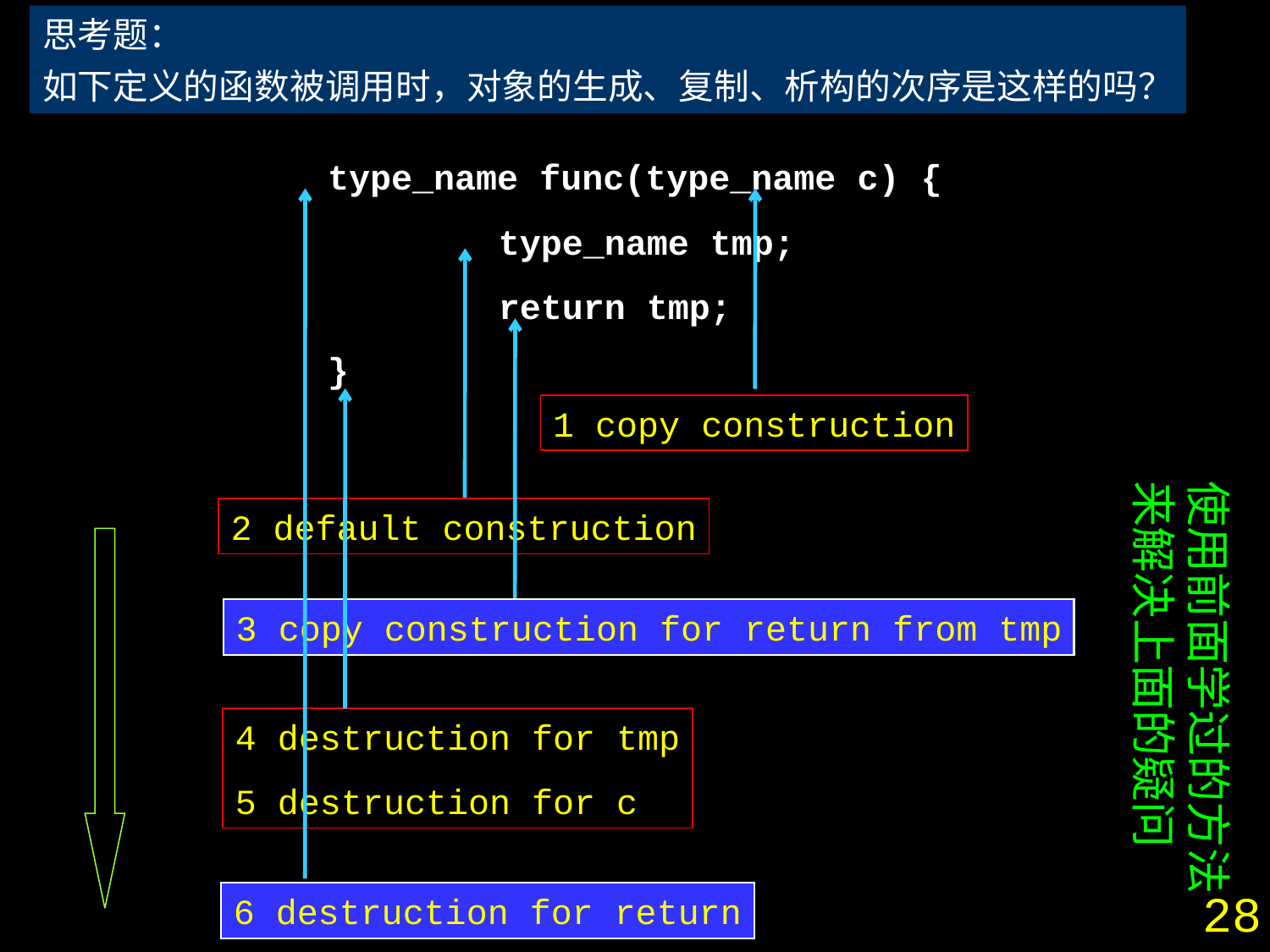

思考题：
如下定义的函数被调用时，对象的生成、复制、析构的次序是这样的吗？
type_name func(type_name c) {
	　type_name tmp;
	　return tmp;
}

1 copy construction
使用前面学过的方法来解决上面的疑问
2 default construction

3 copy construction for return from tmp
4 destruction for tmp
5 destruction for c
28
6 destruction for return